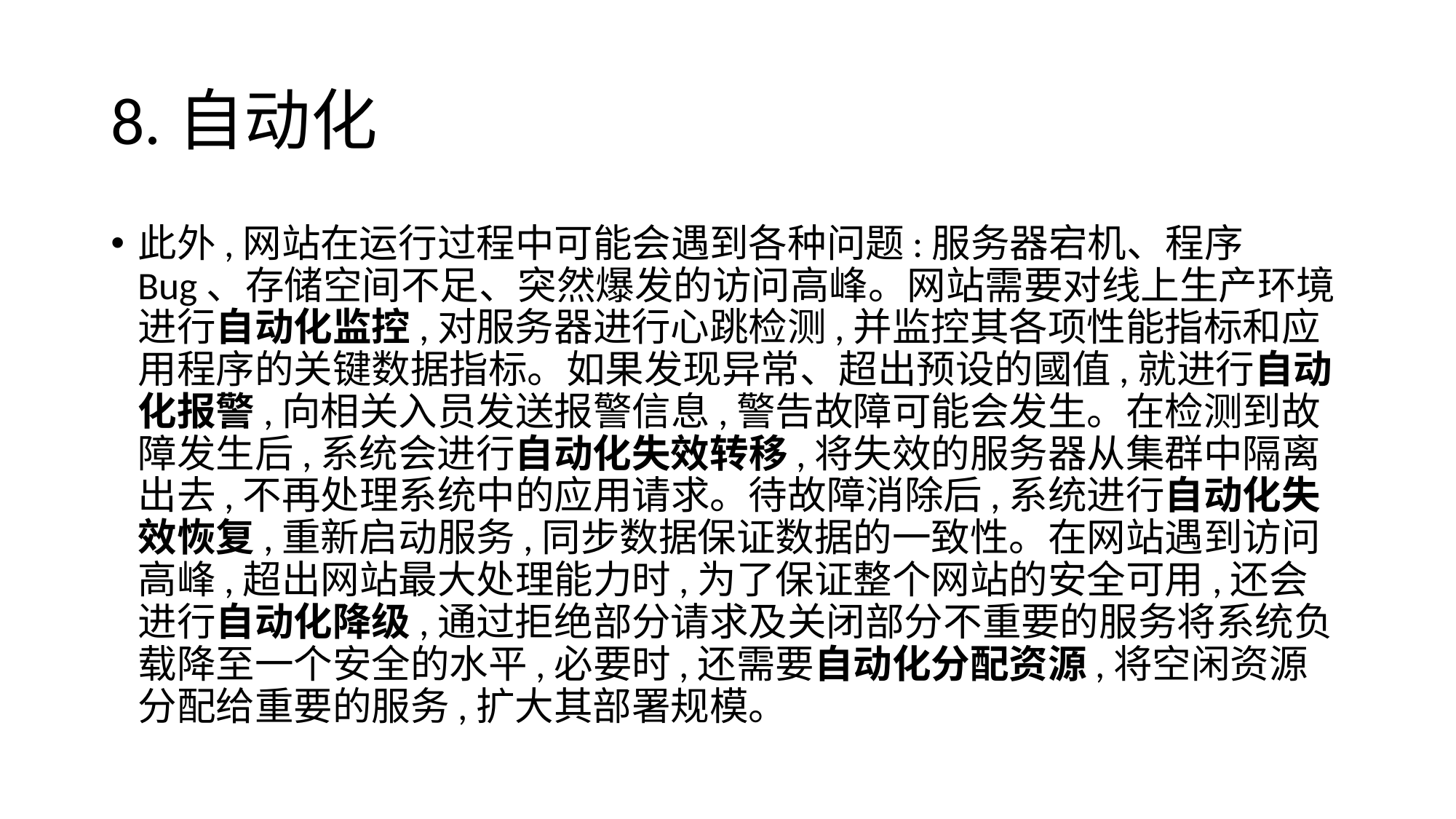

# 8.自动化
此外,网站在运行过程中可能会遇到各种问题:服务器宕机、程序 Bug、存储空间不足、突然爆发的访问高峰。网站需要对线上生产环境进行自动化监控,对服务器进行心跳检测,并监控其各项性能指标和应用程序的关键数据指标。如果发现异常、超出预设的國值,就进行自动化报警,向相关入员发送报警信息,警告故障可能会发生。在检测到故障发生后,系统会进行自动化失效转移,将失效的服务器从集群中隔离出去,不再处理系统中的应用请求。待故障消除后,系统进行自动化失效恢复,重新启动服务,同步数据保证数据的一致性。在网站遇到访问高峰,超出网站最大处理能力时,为了保证整个网站的安全可用,还会进行自动化降级,通过拒绝部分请求及关闭部分不重要的服务将系统负载降至一个安全的水平,必要时,还需要自动化分配资源,将空闲资源分配给重要的服务,扩大其部署规模。